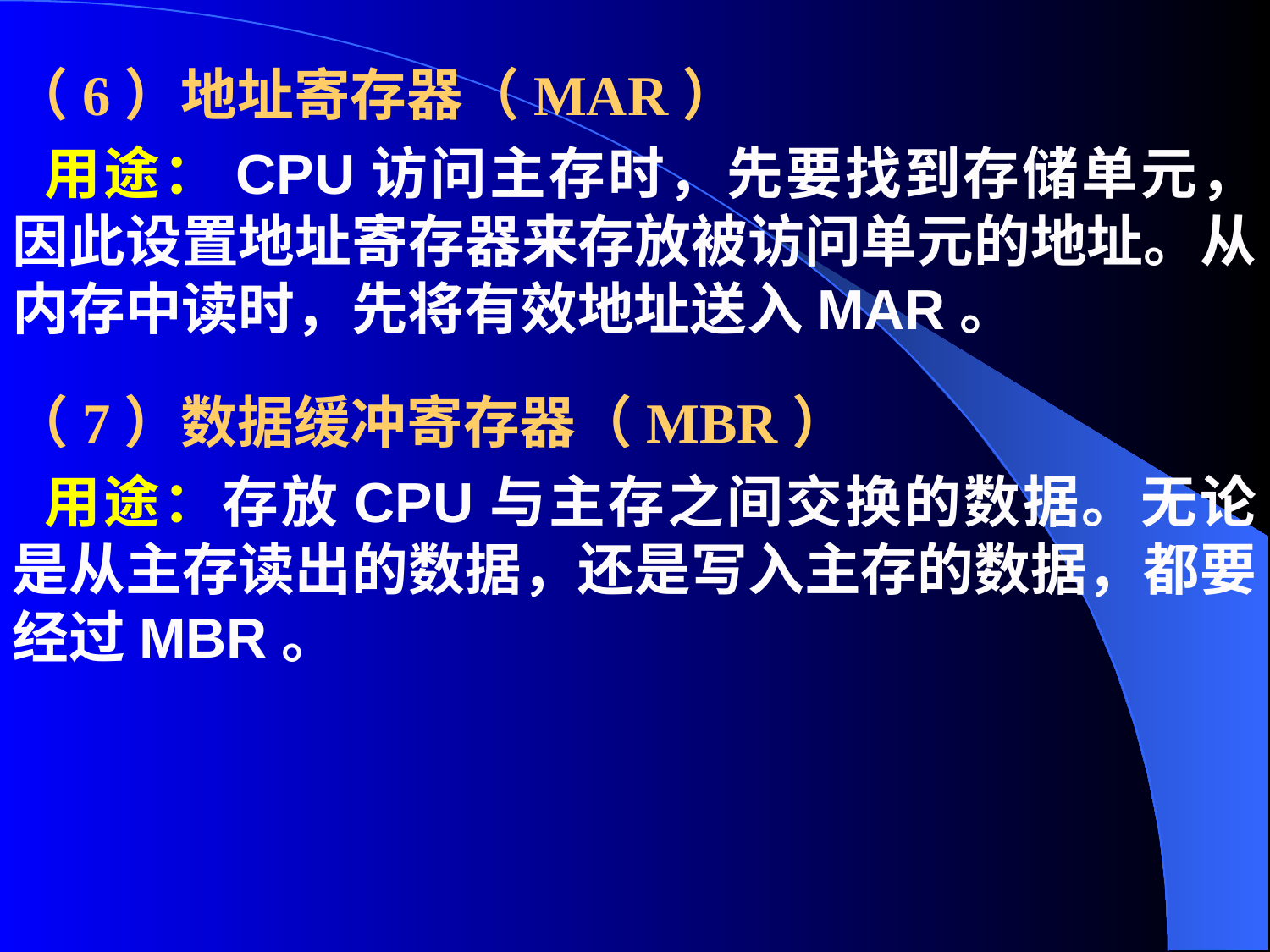

（6）地址寄存器（MAR）
 用途：CPU访问主存时，先要找到存储单元，因此设置地址寄存器来存放被访问单元的地址。从内存中读时，先将有效地址送入MAR。
（7）数据缓冲寄存器（MBR）
 用途：存放CPU与主存之间交换的数据。无论是从主存读出的数据，还是写入主存的数据，都要经过MBR。